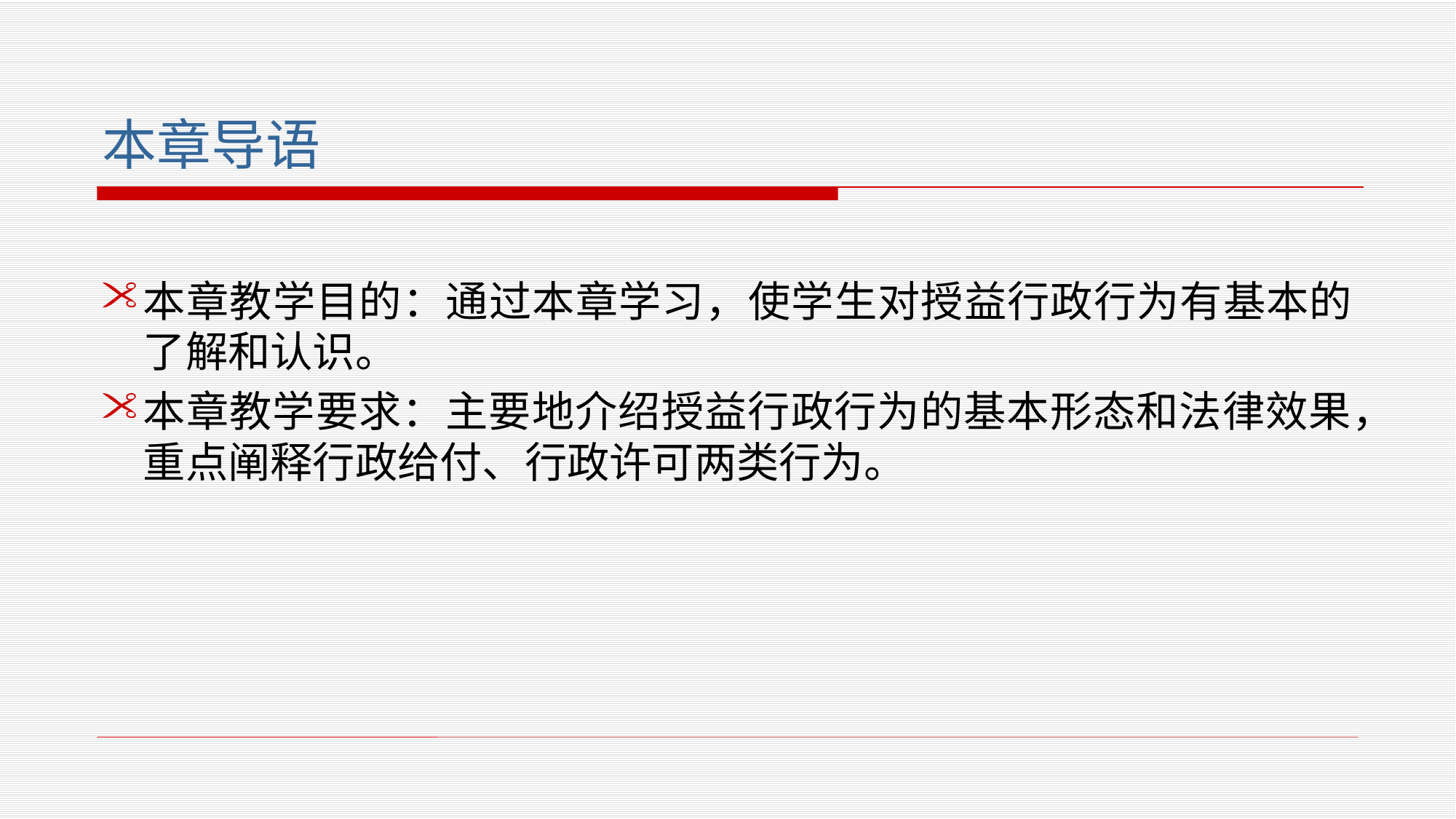

# 本章导语

本章教学目的：通过本章学习，使学生对授益行政行为有基本的了解和认识。
本章教学要求：主要地介绍授益行政行为的基本形态和法律效果，重点阐释行政给付、行政许可两类行为。